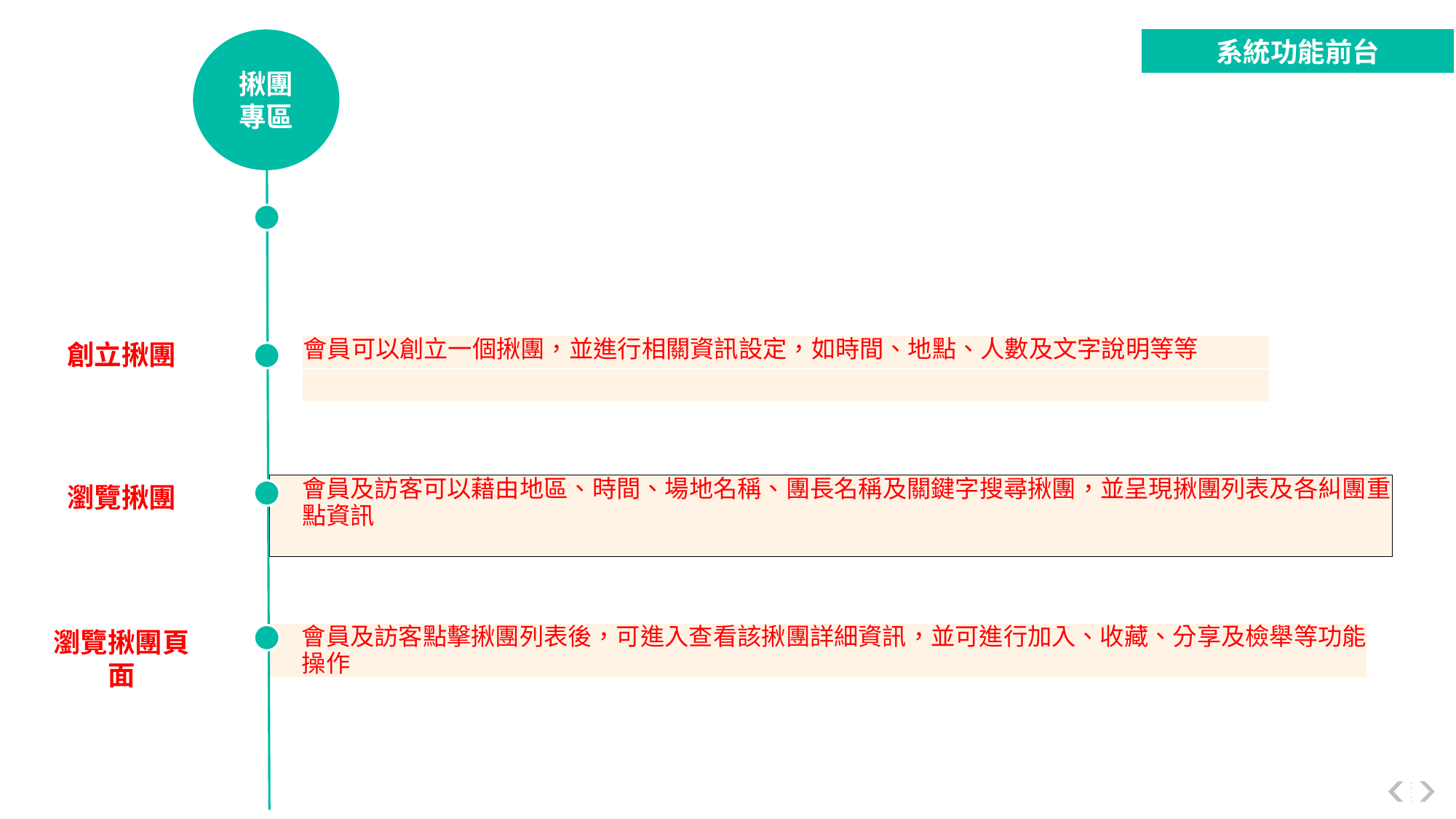

揪團
專區
系統功能前台

創立揪團
| 會員可以創立一個揪團，並進行相關資訊設定，如時間、地點、人數及文字說明等等 |
| --- |
|  |

| 會員及訪客可以藉由地區、時間、場地名稱、團長名稱及關鍵字搜尋揪團，並呈現揪團列表及各糾團重點資訊 |
| --- |
瀏覽揪團

瀏覽揪團頁面
| 會員及訪客點擊揪團列表後，可進入查看該揪團詳細資訊，並可進行加入、收藏、分享及檢舉等功能操作 |
| --- |